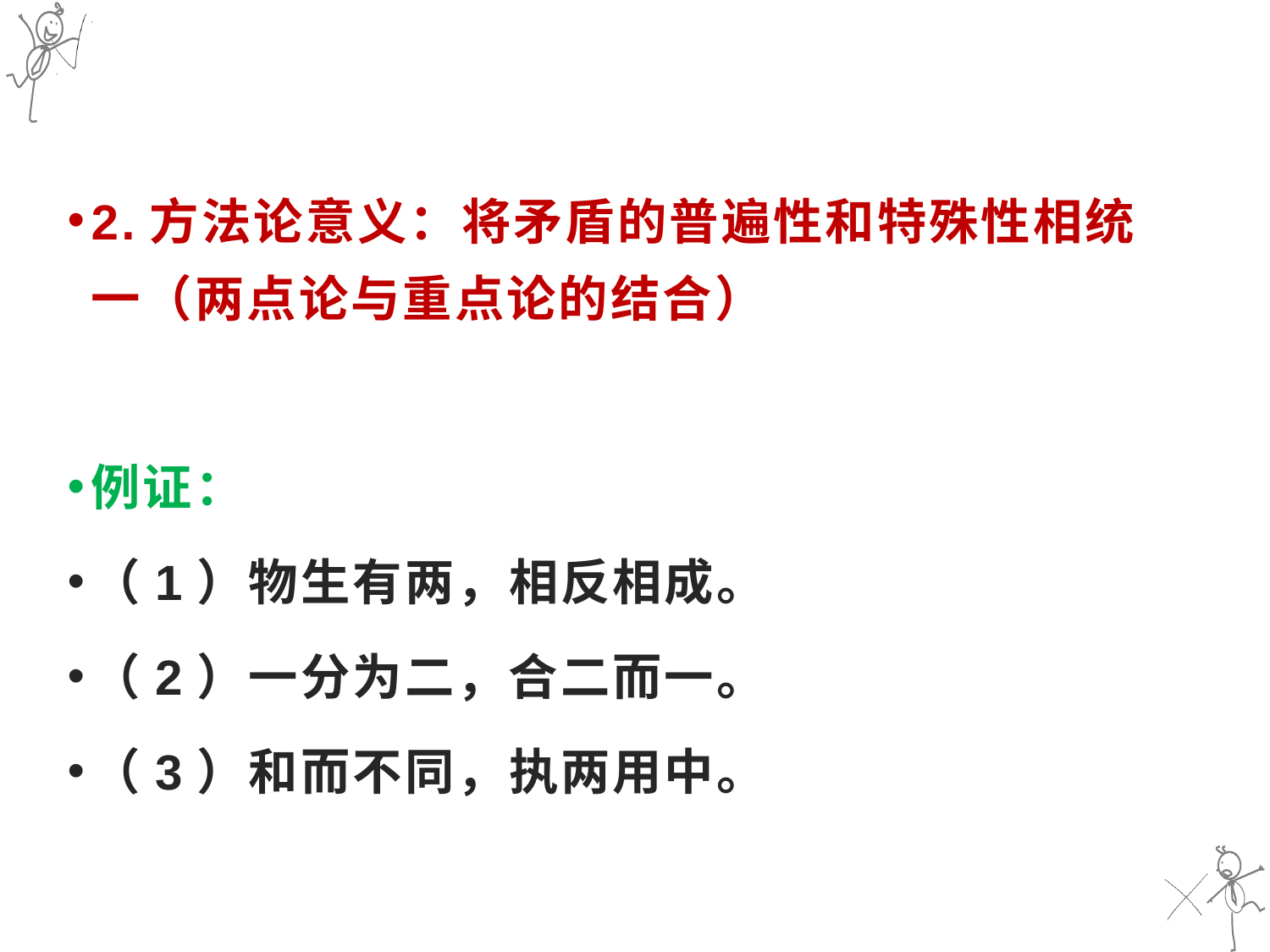

2.方法论意义：将矛盾的普遍性和特殊性相统一（两点论与重点论的结合）

例证：
（1）物生有两，相反相成。
（2）一分为二，合二而一。
（3）和而不同，执两用中。